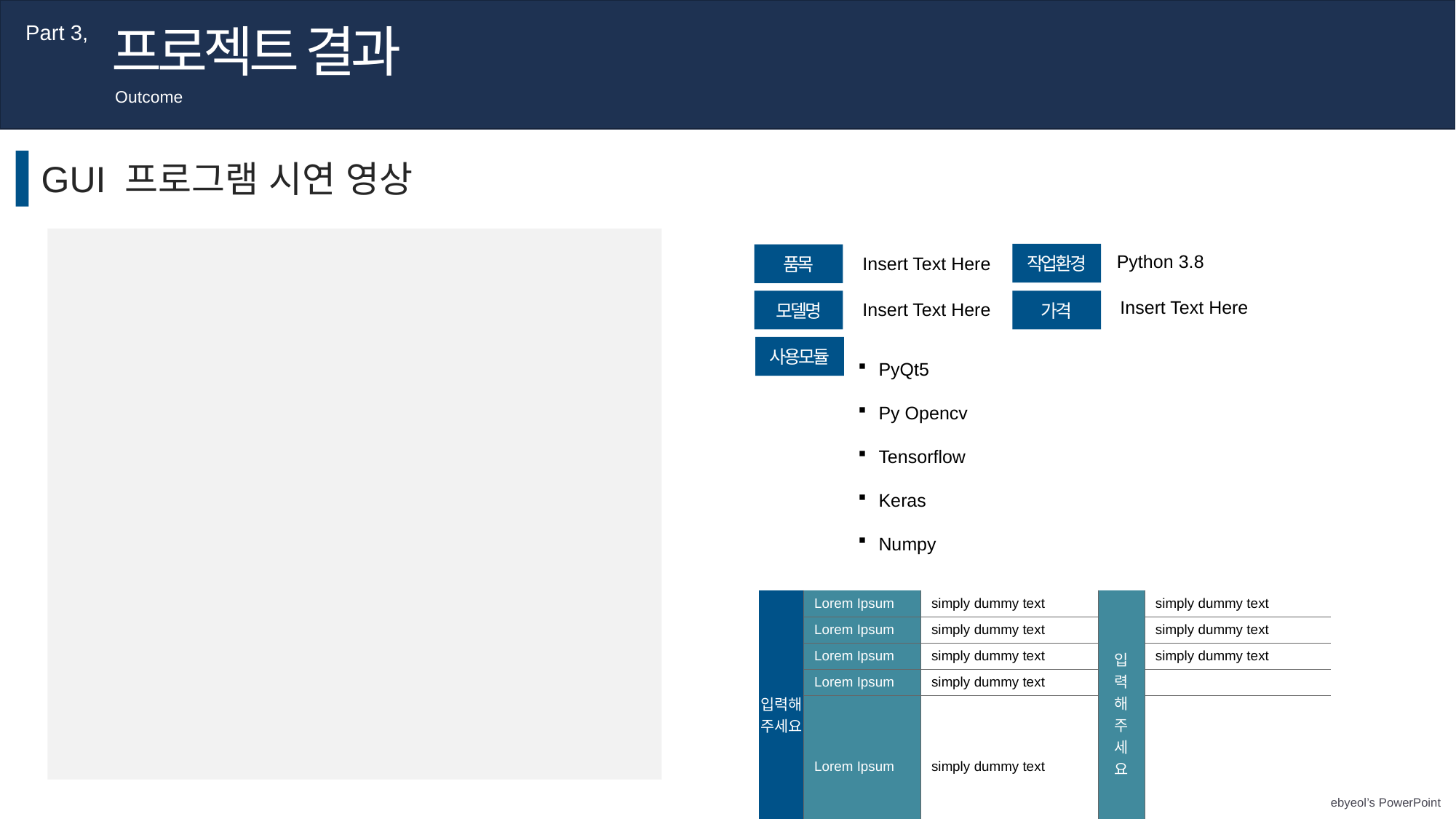

프로젝트 결과
Part 3,
Outcome

GUI 프로그램 시연 영상

작업환경
품목
Python 3.8
Insert Text Here
모델명
가격
Insert Text Here
Insert Text Here
PyQt5
Py Opencv
Tensorflow
Keras
Numpy
사용모듈
| 입력해주세요 | Lorem Ipsum | simply dummy text | 입력해주세요 | simply dummy text |
| --- | --- | --- | --- | --- |
|  | Lorem Ipsum | simply dummy text |  | simply dummy text |
|  | Lorem Ipsum | simply dummy text |  | simply dummy text |
|  | Lorem Ipsum | simply dummy text |  |  |
|  | Lorem Ipsum | simply dummy text |  |  |